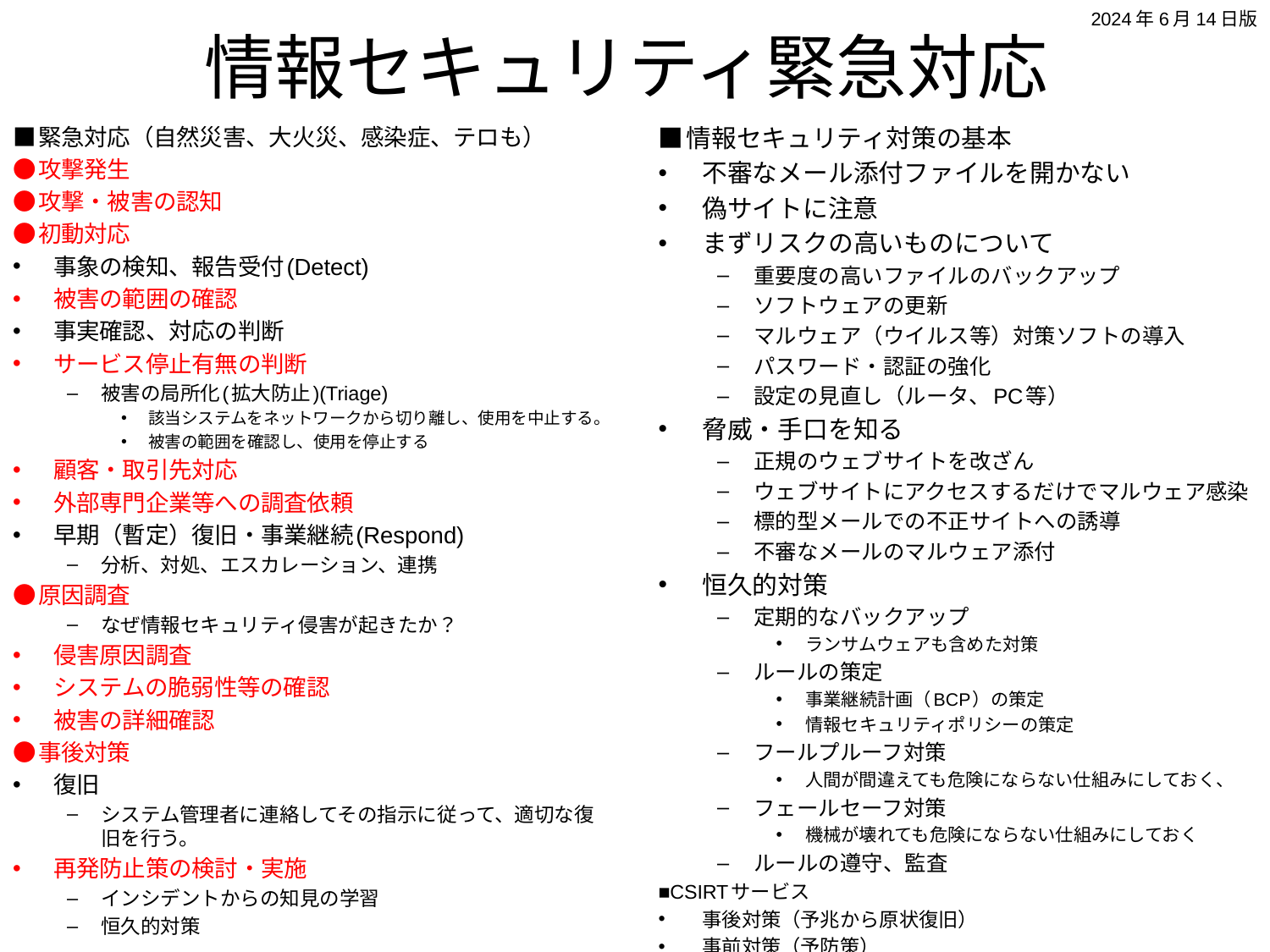

2024年6月14日版
# 情報セキュリティ緊急対応
■緊急対応（自然災害、大火災、感染症、テロも）
●攻撃発生
●攻撃・被害の認知
●初動対応
事象の検知、報告受付(Detect)
被害の範囲の確認
事実確認、対応の判断
サービス停止有無の判断
被害の局所化(拡大防止)(Triage)
該当システムをネットワークから切り離し、使用を中止する。
被害の範囲を確認し、使用を停止する
顧客・取引先対応
外部専門企業等への調査依頼
早期（暫定）復旧・事業継続(Respond)
分析、対処、エスカレーション、連携
●原因調査
なぜ情報セキュリティ侵害が起きたか？
侵害原因調査
システムの脆弱性等の確認
被害の詳細確認
●事後対策
復旧
システム管理者に連絡してその指示に従って、適切な復旧を行う。
再発防止策の検討・実施
インシデントからの知見の学習
恒久的対策

■情報セキュリティ対策の基本
不審なメール添付ファイルを開かない
偽サイトに注意
まずリスクの高いものについて
重要度の高いファイルのバックアップ
ソフトウェアの更新
マルウェア（ウイルス等）対策ソフトの導入
パスワード・認証の強化
設定の見直し（ルータ、PC等）
脅威・手口を知る
正規のウェブサイトを改ざん
ウェブサイトにアクセスするだけでマルウェア感染
標的型メールでの不正サイトへの誘導
不審なメールのマルウェア添付
恒久的対策
定期的なバックアップ
ランサムウェアも含めた対策
ルールの策定
事業継続計画（BCP）の策定
情報セキュリティポリシーの策定
フールプルーフ対策
人間が間違えても危険にならない仕組みにしておく、
フェールセーフ対策
機械が壊れても危険にならない仕組みにしておく
ルールの遵守、監査
■CSIRTサービス
事後対策（予兆から原状復旧）
事前対策（予防策）
恒久的対策（セキュリティ品質向上）